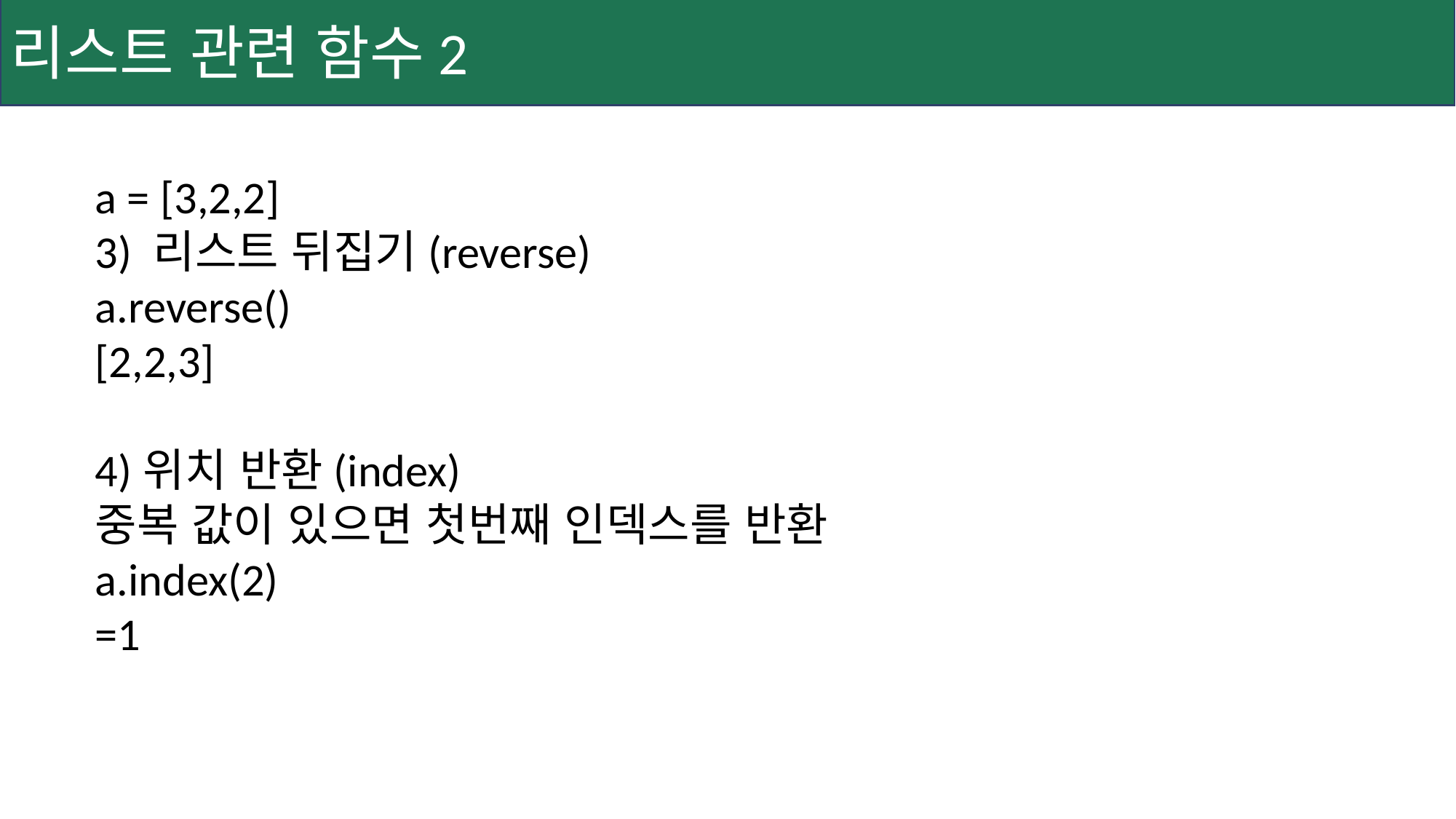

리스트 관련 함수2
a = [3,2,2]
3) 리스트 뒤집기(reverse)
a.reverse()
[2,2,3]

4)위치 반환(index)
중복 값이 있으면 첫번째 인덱스를 반환
a.index(2)
=1